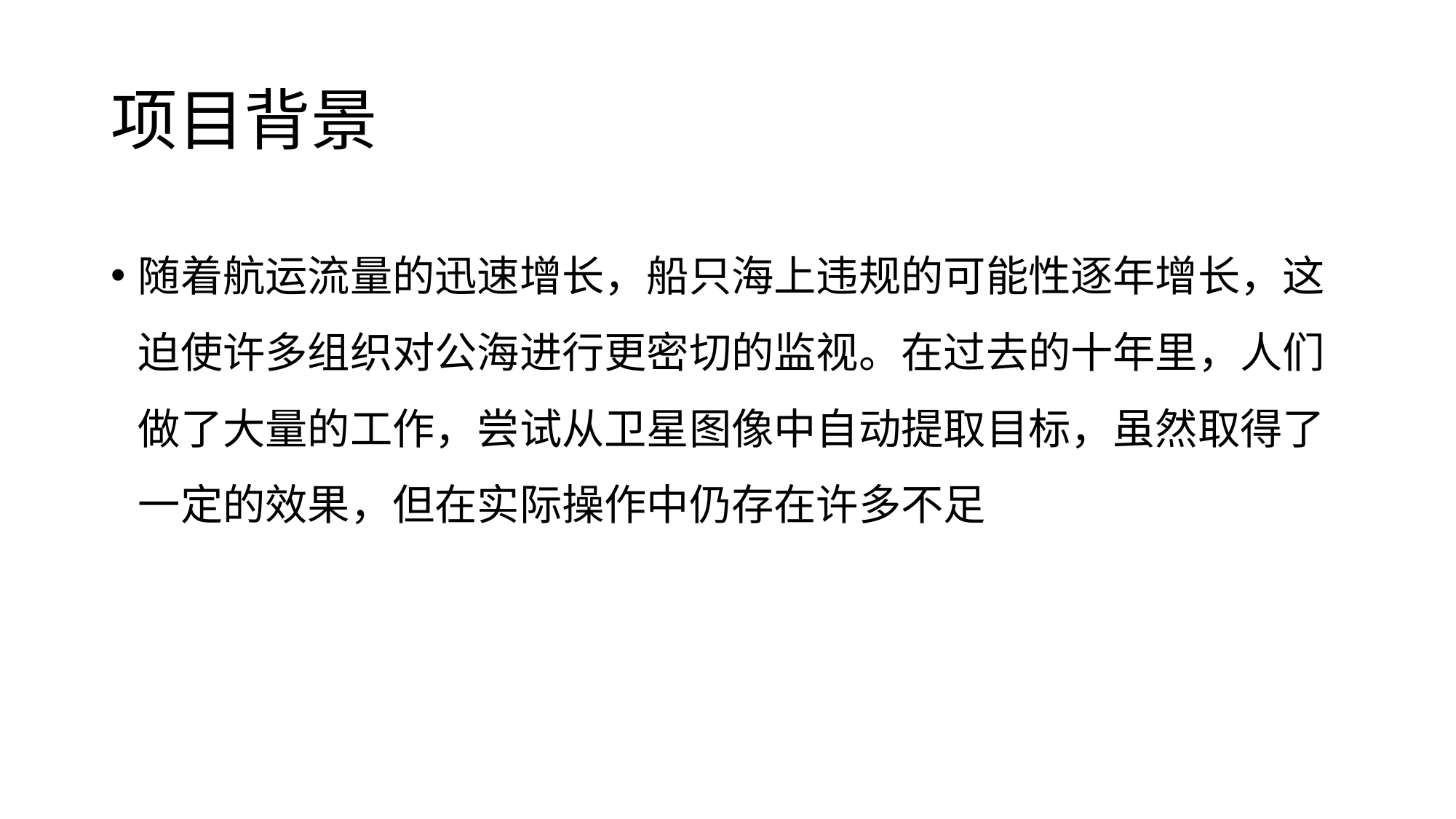

# 项目背景
随着航运流量的迅速增长，船只海上违规的可能性逐年增长，这迫使许多组织对公海进行更密切的监视。在过去的十年里，人们做了大量的工作，尝试从卫星图像中自动提取目标，虽然取得了一定的效果，但在实际操作中仍存在许多不足